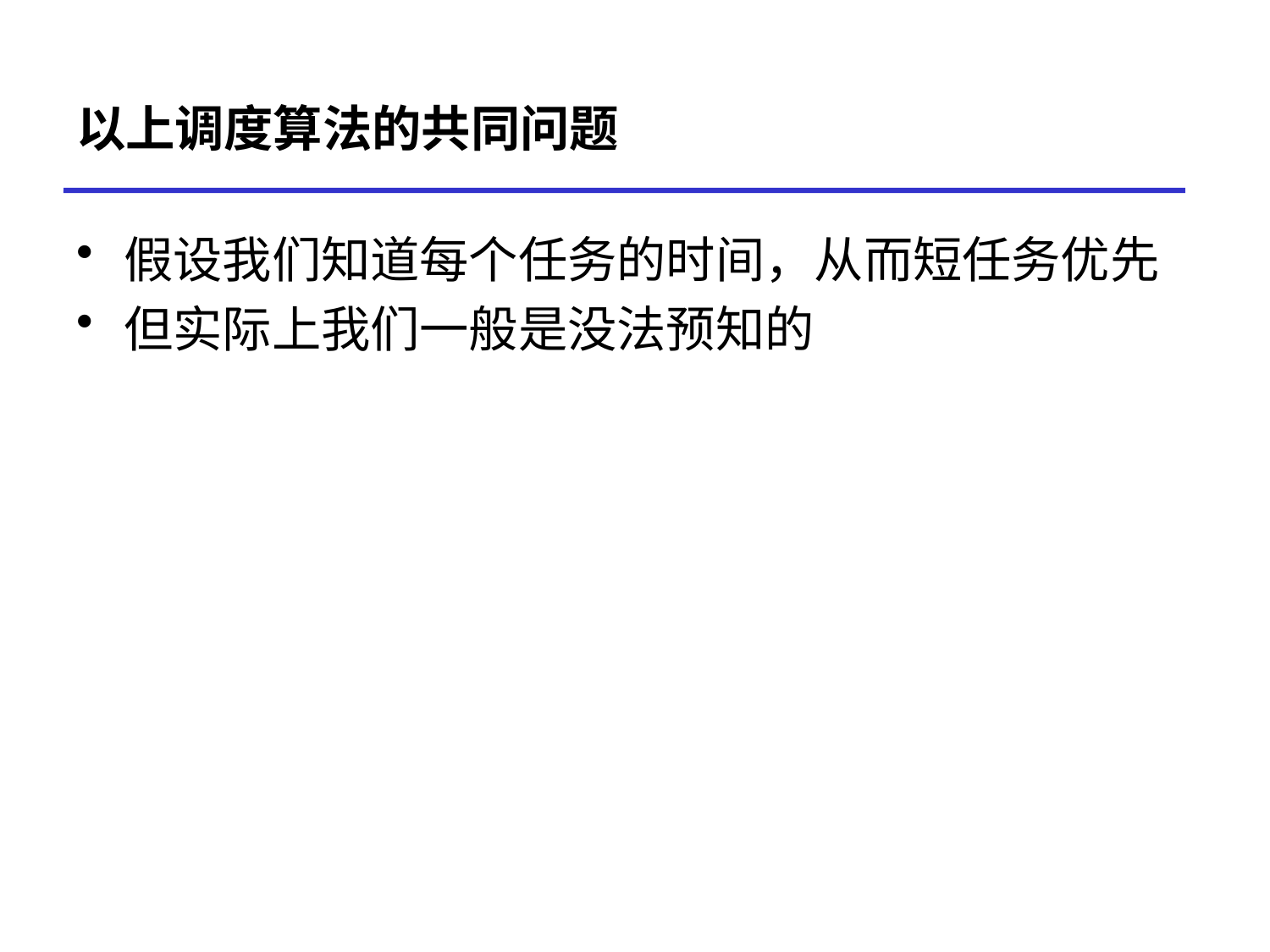

# 以上调度算法的共同问题
假设我们知道每个任务的时间，从而短任务优先
但实际上我们一般是没法预知的

23